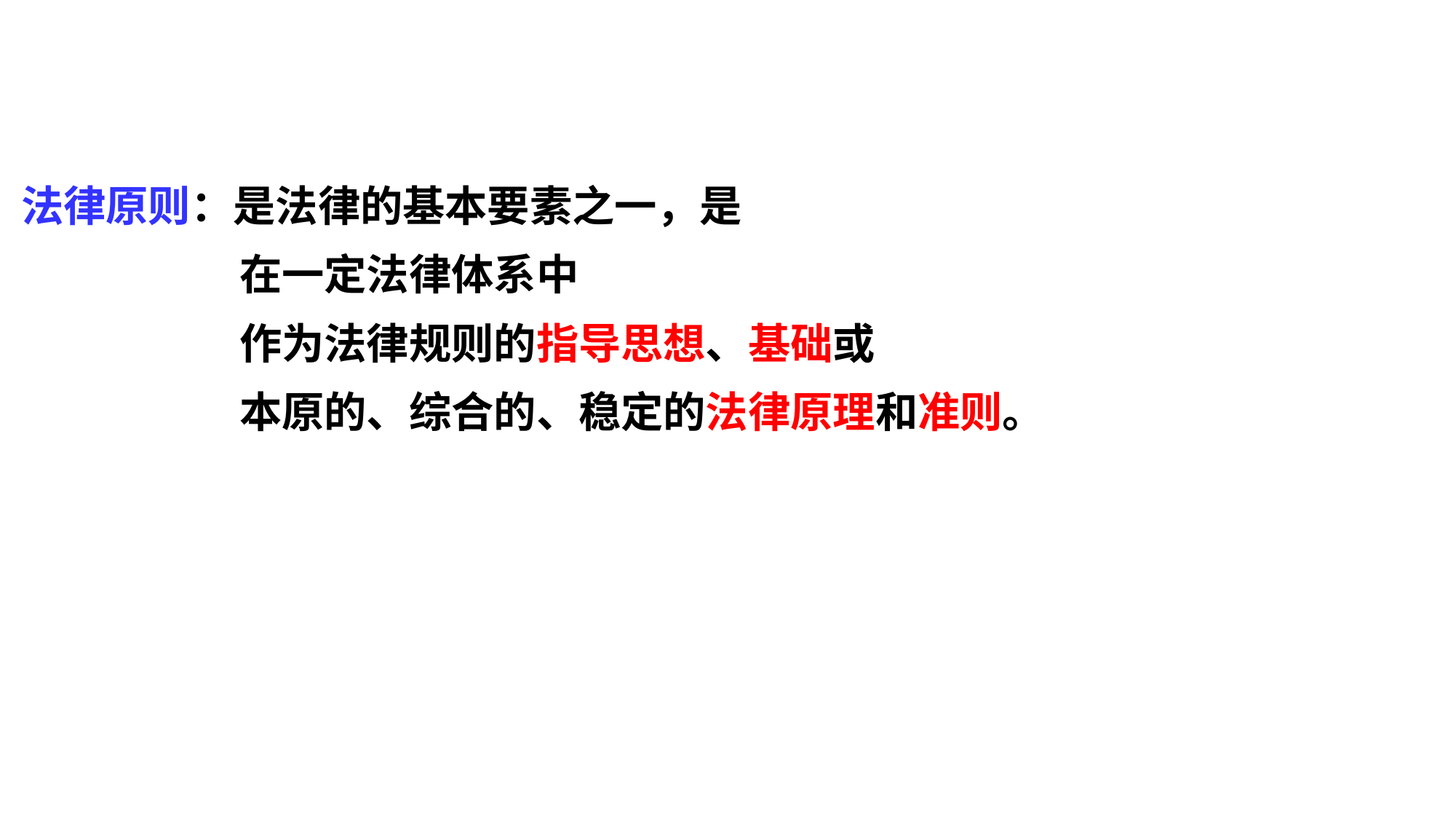

法律原则：是法律的基本要素之一，是
		在一定法律体系中
		作为法律规则的指导思想、基础或
		本原的、综合的、稳定的法律原理和准则。